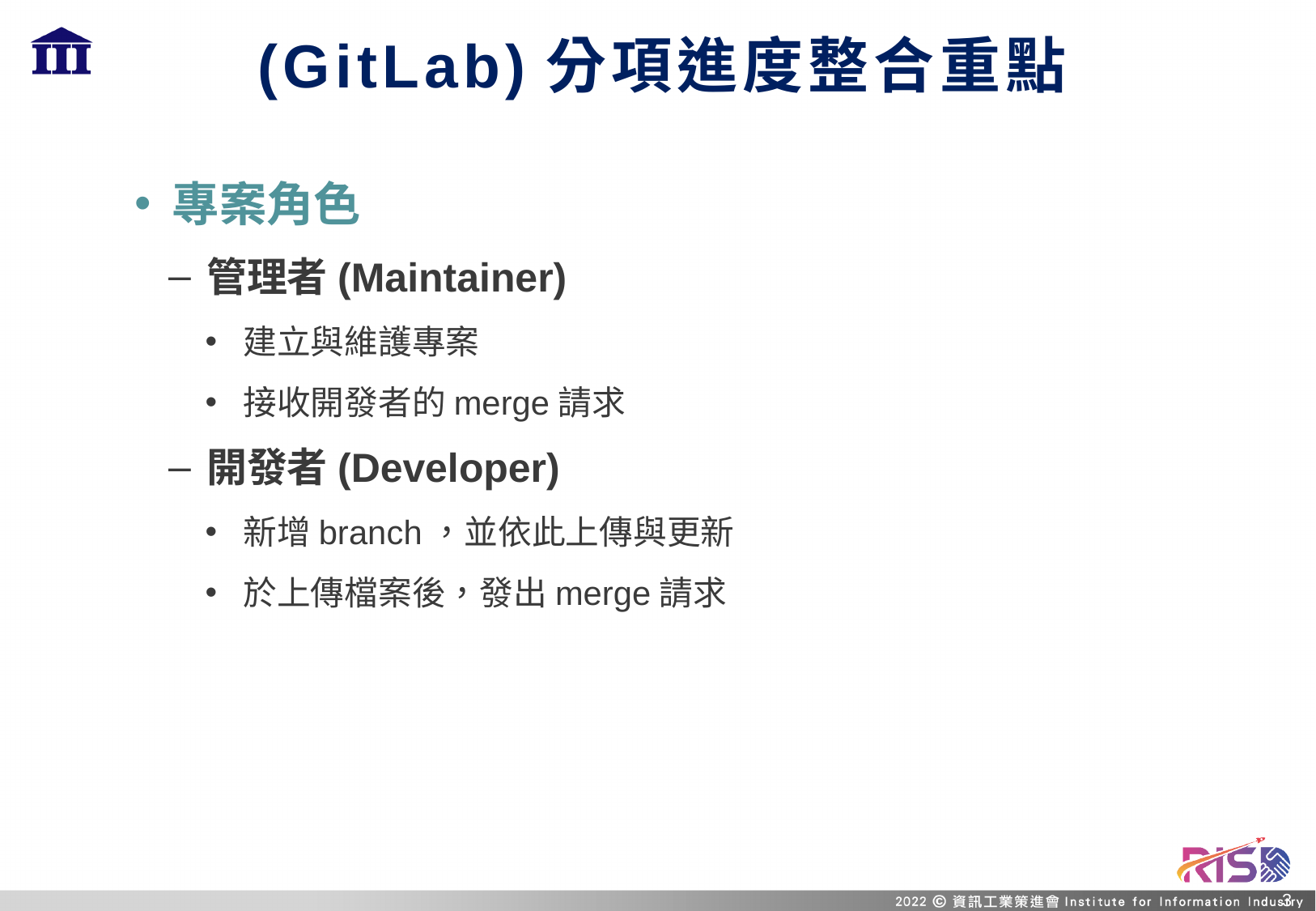

# (GitLab)分項進度整合重點
專案角色
管理者(Maintainer)
建立與維護專案
接收開發者的merge請求
開發者(Developer)
新增branch，並依此上傳與更新
於上傳檔案後，發出merge請求
3